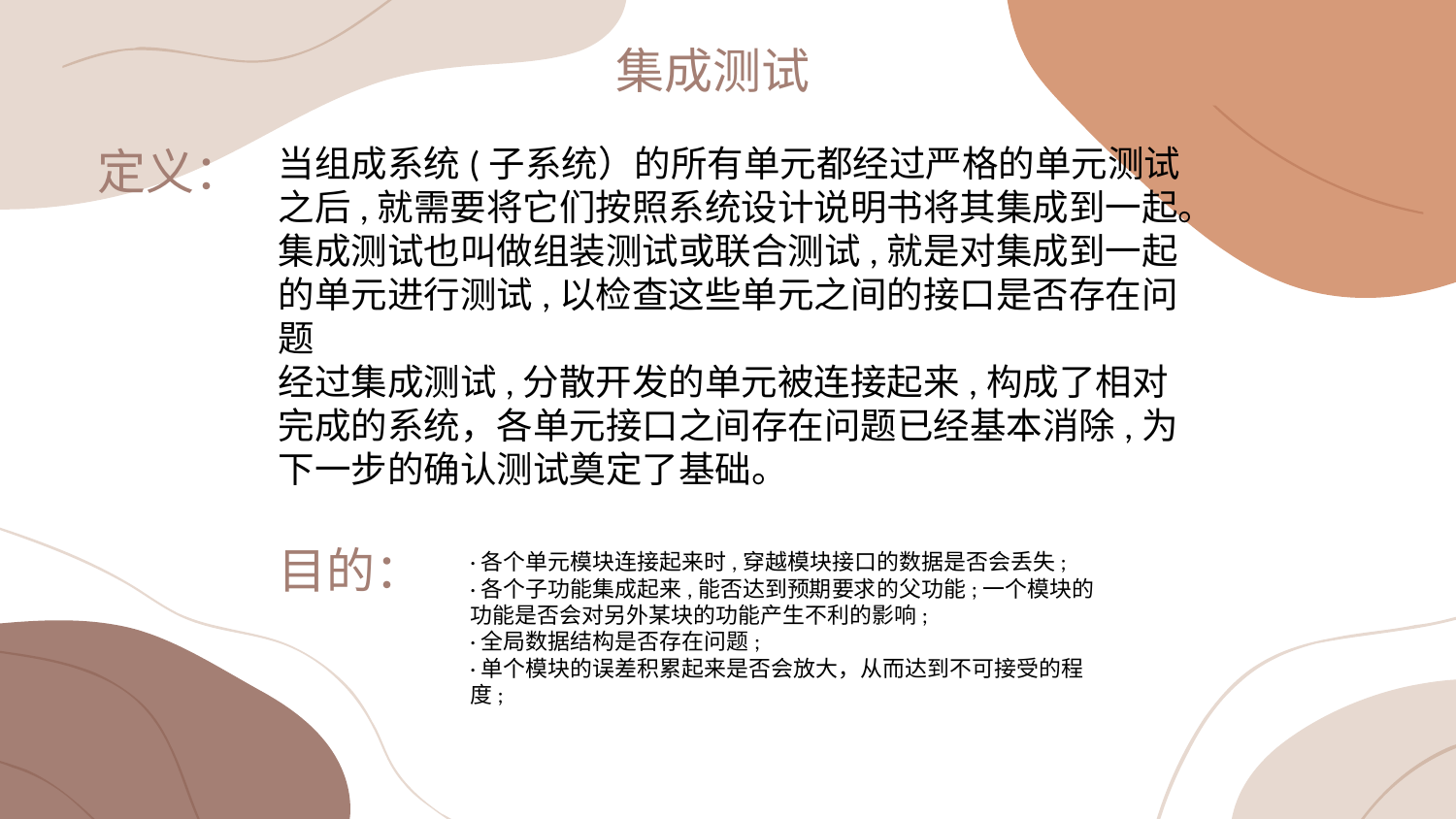

集成测试
定义：
当组成系统(子系统）的所有单元都经过严格的单元测试之后,就需要将它们按照系统设计说明书将其集成到一起。
集成测试也叫做组装测试或联合测试,就是对集成到一起的单元进行测试,以检查这些单元之间的接口是否存在问题
经过集成测试,分散开发的单元被连接起来,构成了相对完成的系统，各单元接口之间存在问题已经基本消除,为下一步的确认测试奠定了基础。

目的：
·各个单元模块连接起来时,穿越模块接口的数据是否会丢失;
·各个子功能集成起来,能否达到预期要求的父功能;一个模块的功能是否会对另外某块的功能产生不利的影响;
·全局数据结构是否存在问题;
·单个模块的误差积累起来是否会放大，从而达到不可接受的程度;